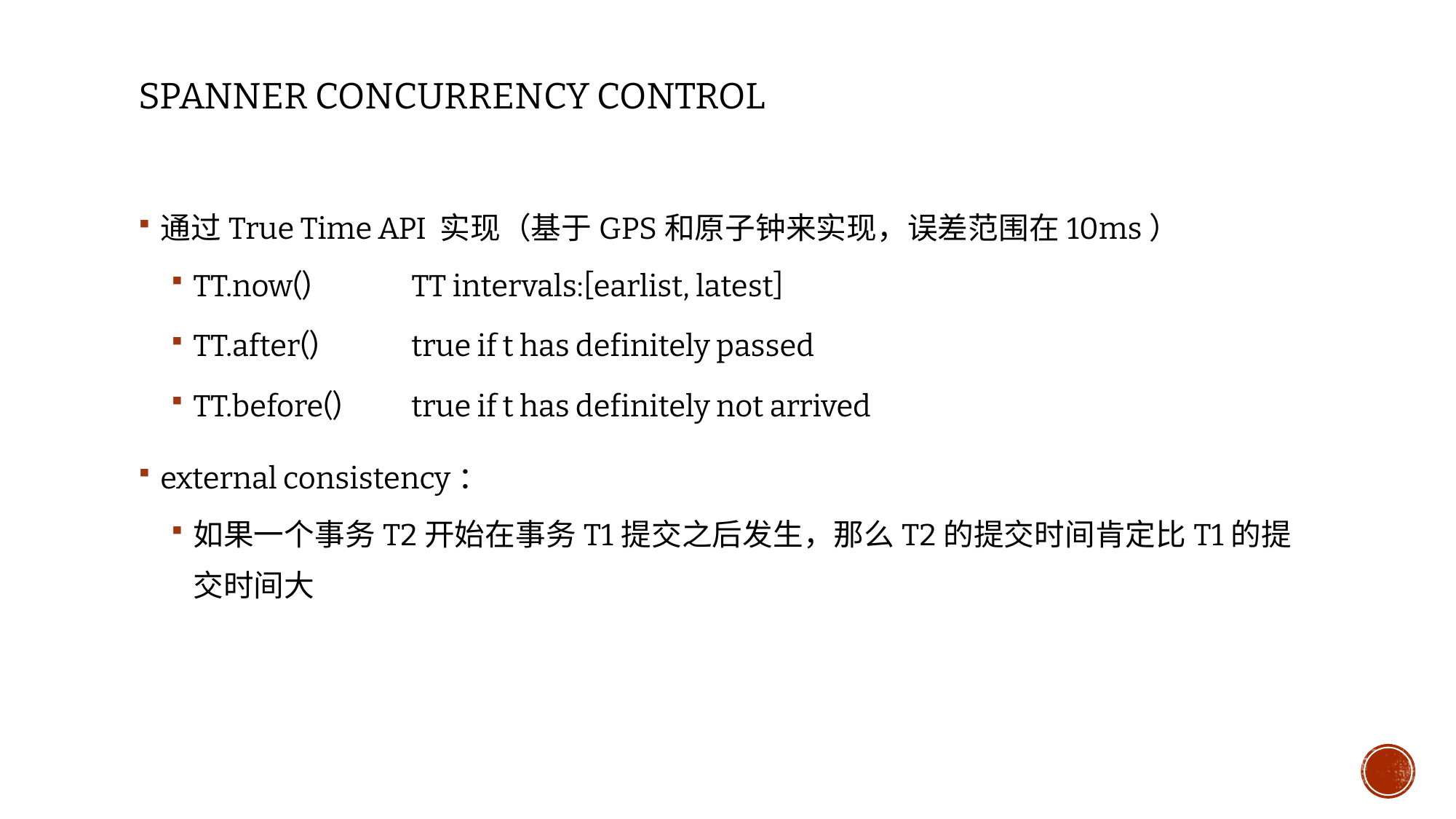

# Spanner Concurrency Control
通过True Time API 实现（基于GPS和原子钟来实现，误差范围在10ms）
TT.now()	TT intervals:[earlist, latest]
TT.after()	true if t has definitely passed
TT.before()	true if t has definitely not arrived
external consistency：
如果一个事务T2开始在事务T1提交之后发生，那么T2的提交时间肯定比T1的提交时间大